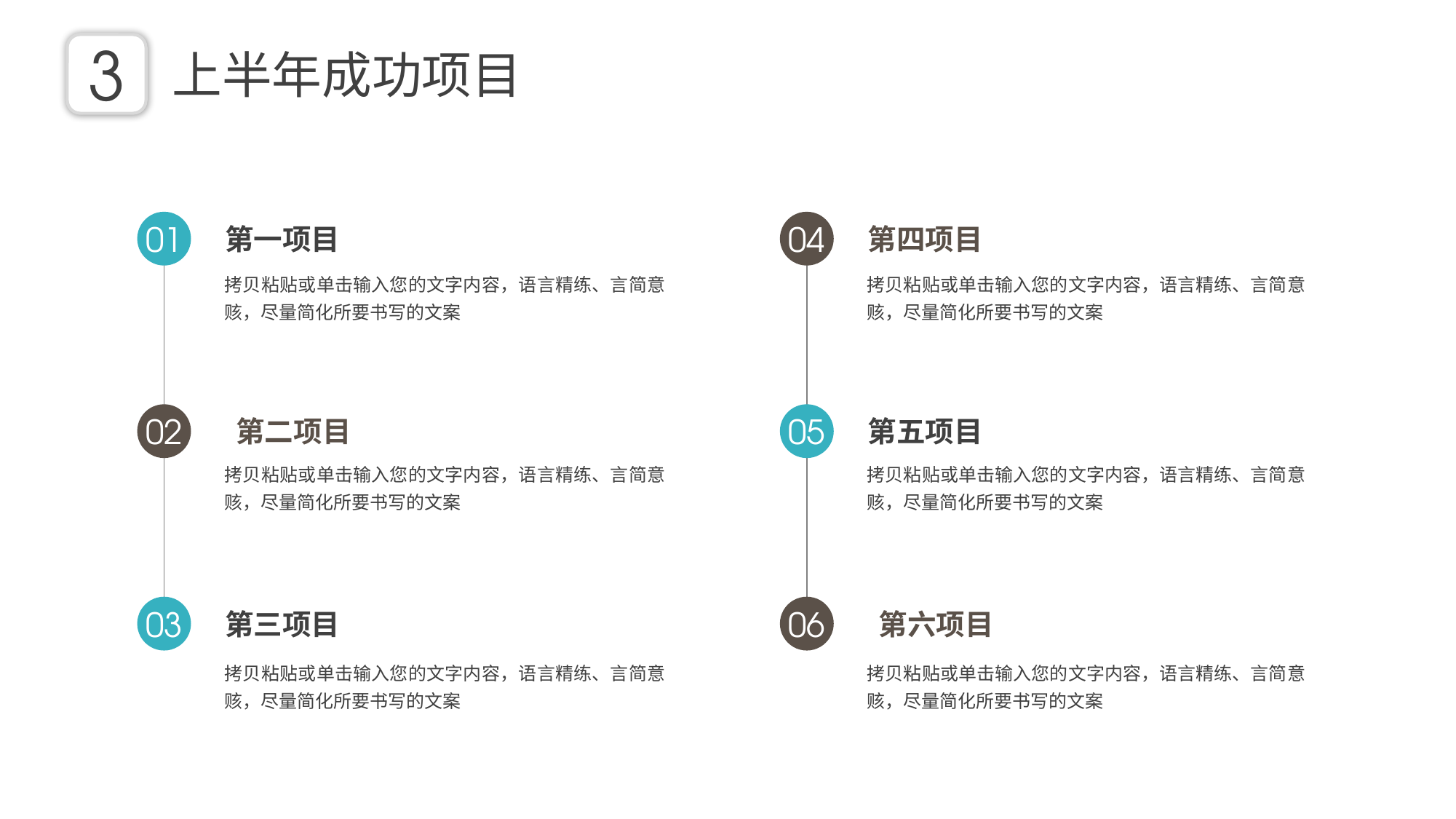

3
上半年成功项目
01
04
第四项目
拷贝粘贴或单击输入您的文字内容，语言精练、言简意赅，尽量简化所要书写的文案
第一项目
拷贝粘贴或单击输入您的文字内容，语言精练、言简意赅，尽量简化所要书写的文案
02
05
 第二项目
拷贝粘贴或单击输入您的文字内容，语言精练、言简意赅，尽量简化所要书写的文案
第五项目
拷贝粘贴或单击输入您的文字内容，语言精练、言简意赅，尽量简化所要书写的文案
03
06
 第六项目
拷贝粘贴或单击输入您的文字内容，语言精练、言简意赅，尽量简化所要书写的文案
第三项目
拷贝粘贴或单击输入您的文字内容，语言精练、言简意赅，尽量简化所要书写的文案